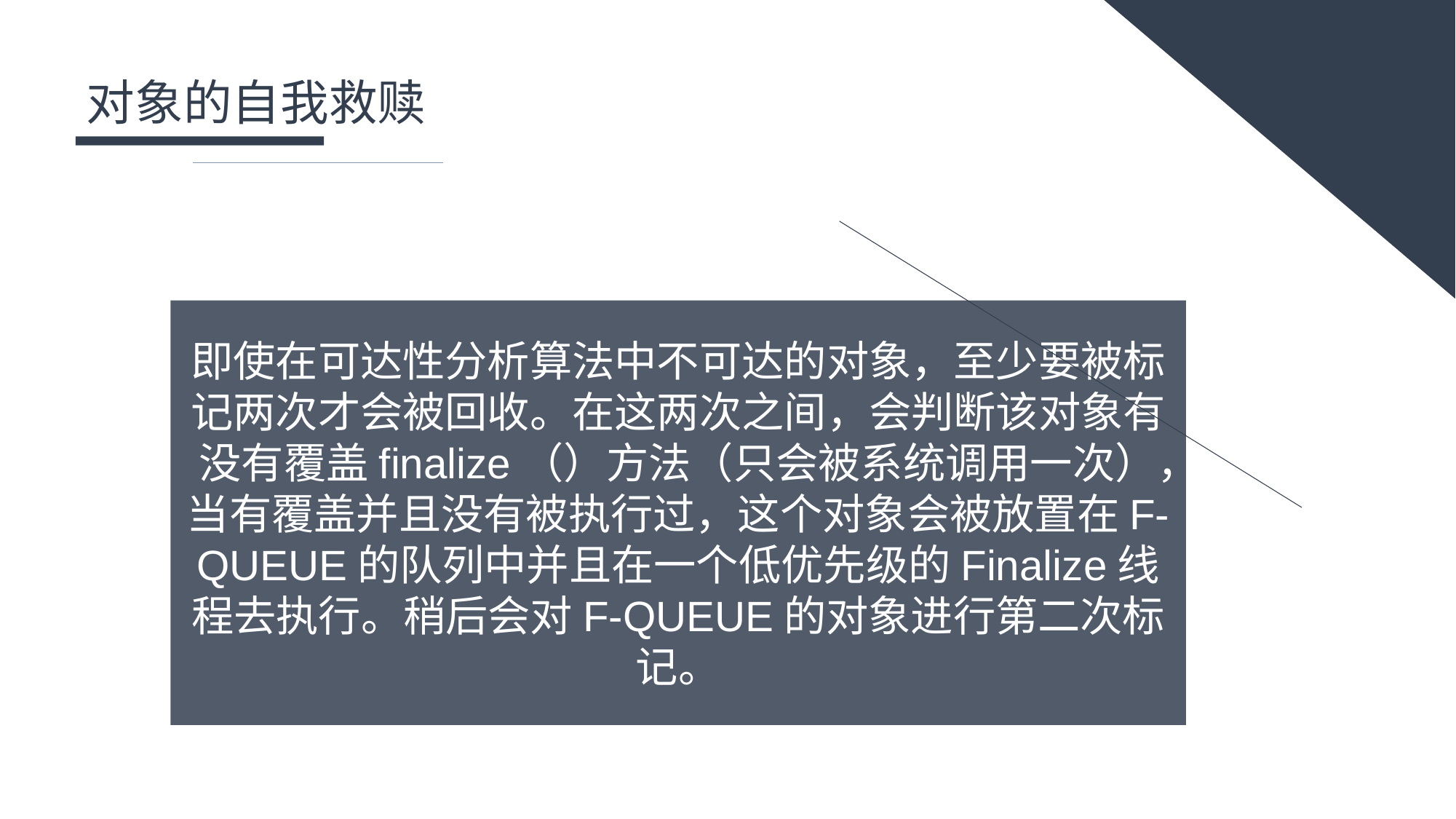

对象的自我救赎

即使在可达性分析算法中不可达的对象，至少要被标记两次才会被回收。在这两次之间，会判断该对象有没有覆盖finalize（）方法（只会被系统调用一次），当有覆盖并且没有被执行过，这个对象会被放置在F-QUEUE的队列中并且在一个低优先级的Finalize线程去执行。稍后会对F-QUEUE的对象进行第二次标记。